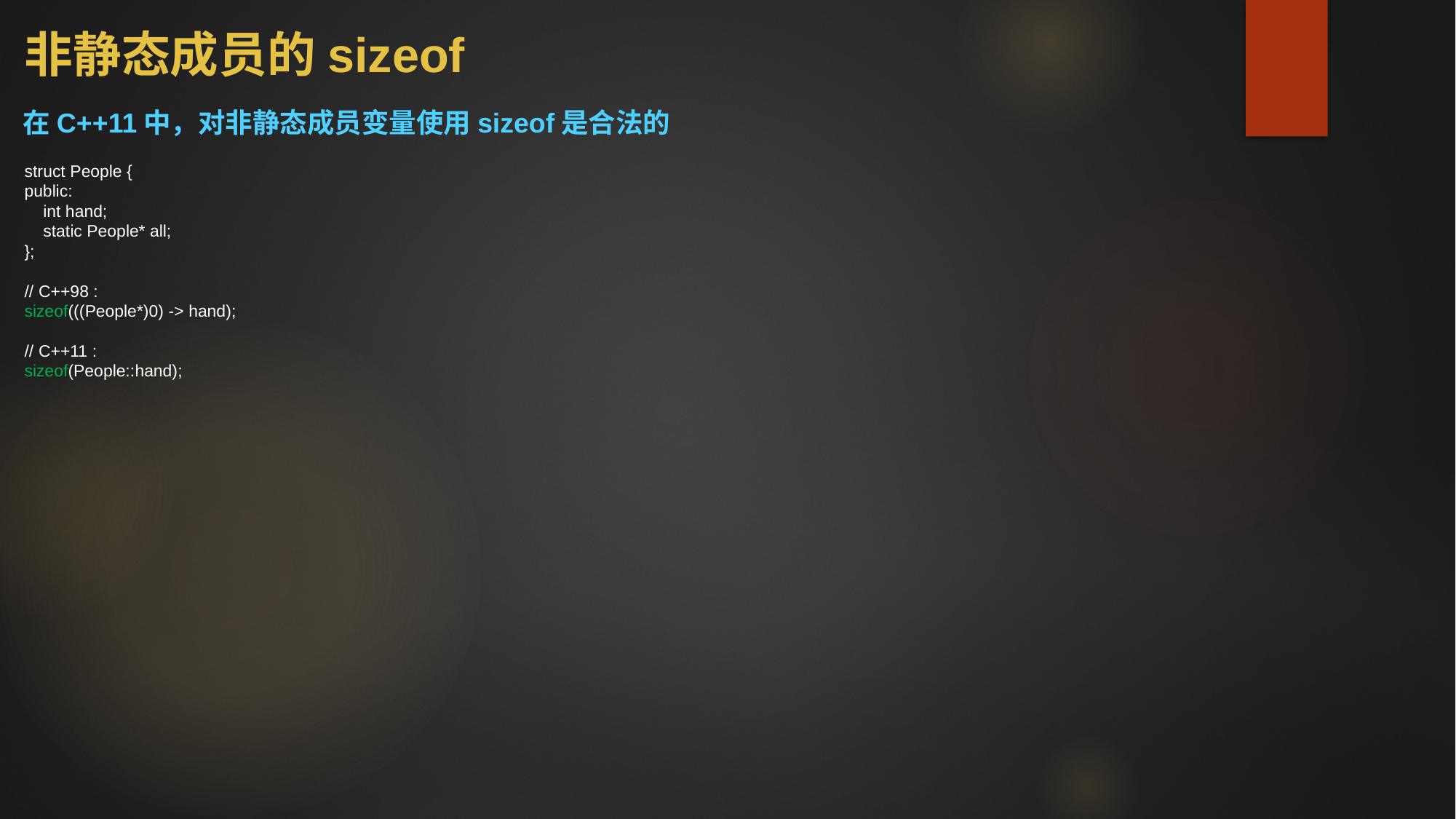

# 非静态成员的sizeof
在C++11中，对非静态成员变量使用sizeof是合法的
struct People {
public:
    int hand;
    static People* all;
};

// C++98 :
sizeof(((People*)0) -> hand);

// C++11 :
sizeof(People::hand);